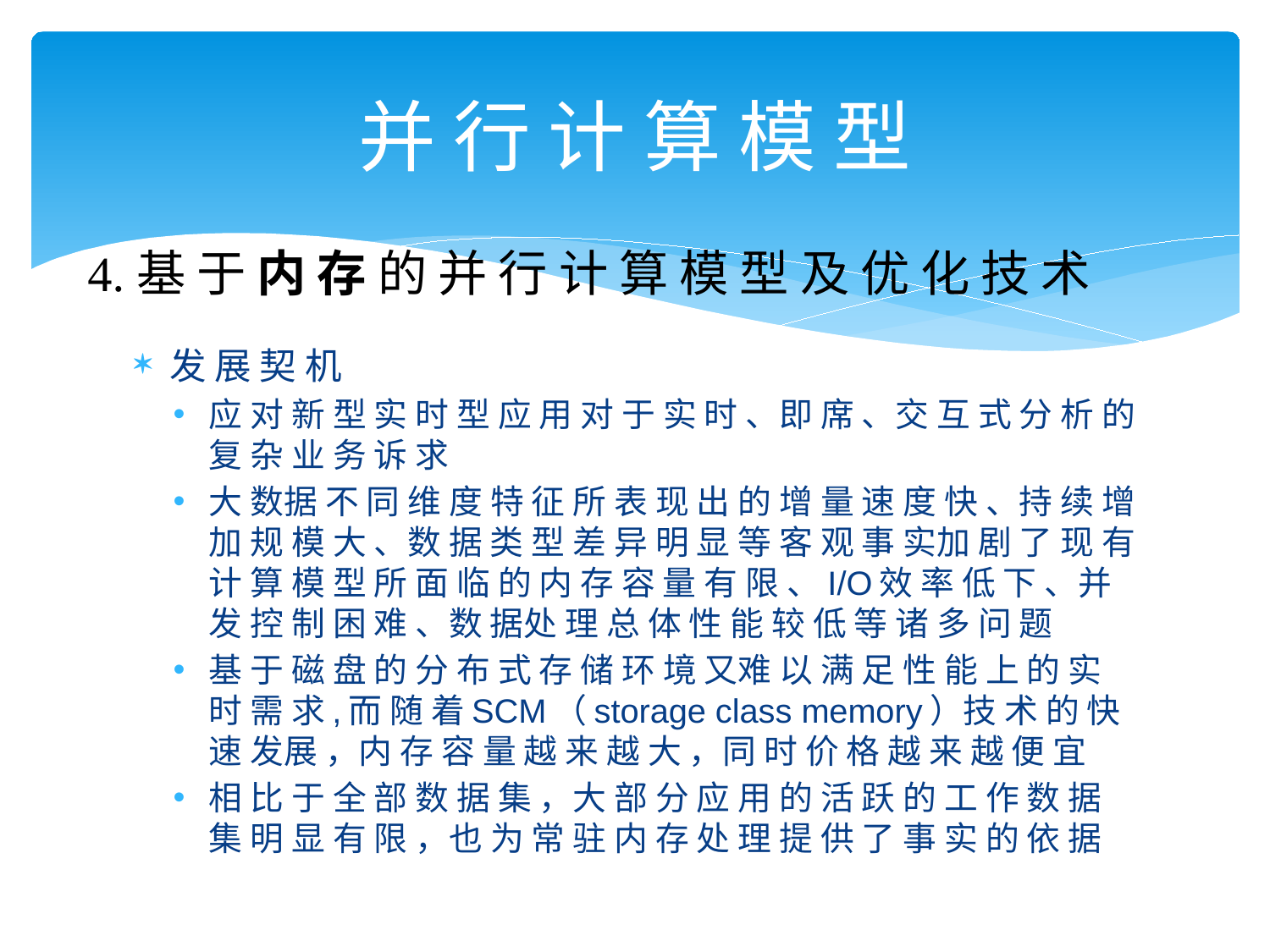

# 并 行 计 算 模 型
4.基 于 内 存 的 并 行 计 算 模 型 及 优 化 技 术
发 展 契 机
应 对 新 型 实 时 型 应 用 对 于 实 时 、即 席 、交 互 式 分 析 的 复 杂 业 务 诉 求
大 数据 不 同 维 度 特 征 所 表 现 出 的 增 量 速 度 快 、持 续 增 加 规 模 大 、数 据 类 型 差 异 明 显 等 客 观 事 实加 剧 了 现 有 计 算 模 型 所 面 临 的 内 存 容 量 有 限 、I/O效 率 低 下 、并 发 控 制 困 难 、数 据处 理 总 体 性 能 较 低 等 诸 多 问 题
基 于 磁 盘 的 分 布 式 存 储 环 境 又难 以 满 足 性 能 上 的 实 时 需 求,而 随 着SCM（storage class memory）技 术 的 快 速 发展 ，内 存 容 量 越 来 越 大 ，同 时 价 格 越 来 越 便 宜
相 比 于 全 部 数 据 集 ，大 部 分 应 用 的 活 跃 的 工 作 数 据 集 明 显 有 限 ，也 为 常 驻 内 存 处 理 提 供 了 事 实 的 依 据